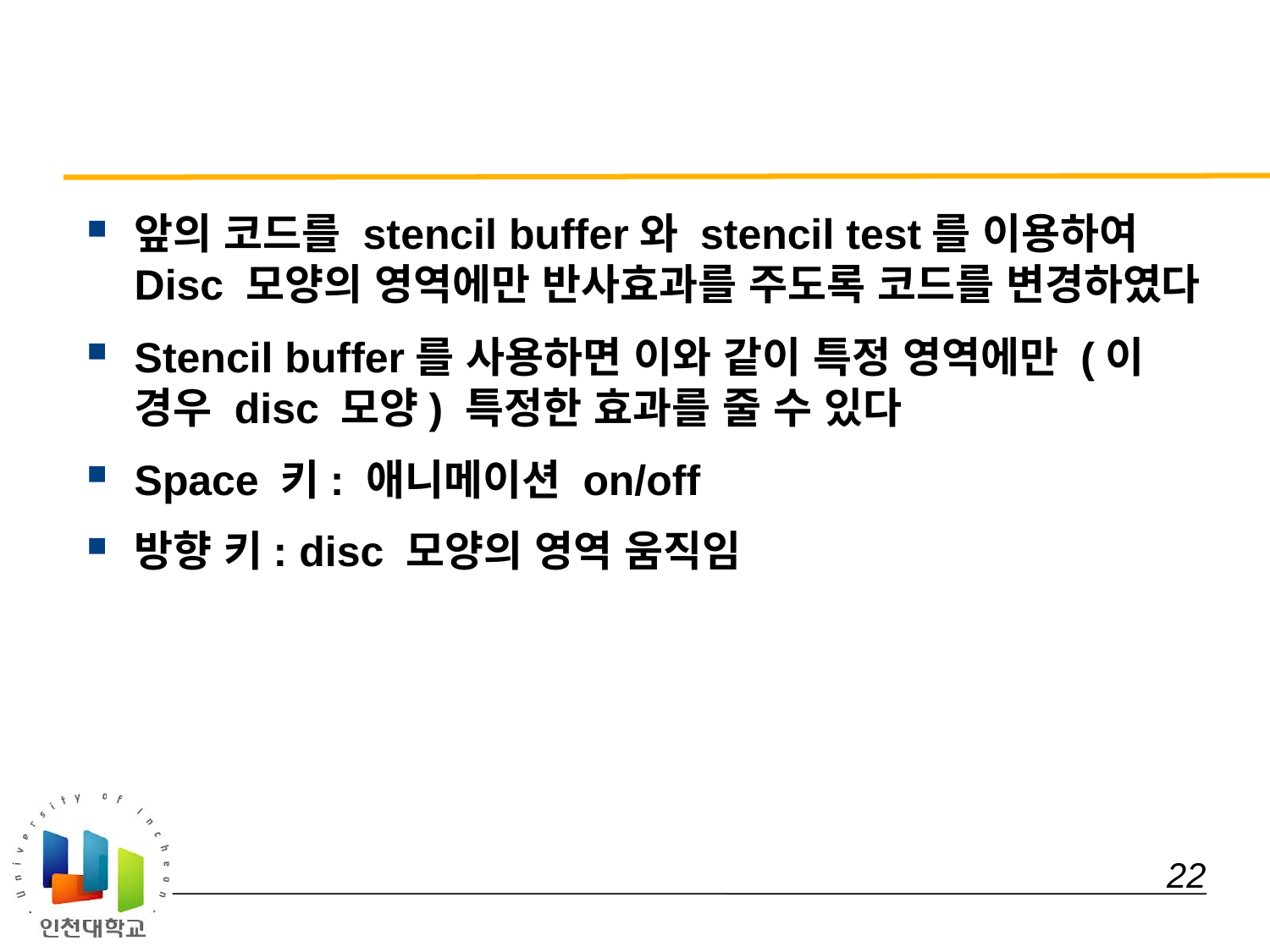

#
앞의 코드를 stencil buffer와 stencil test를 이용하여Disc 모양의 영역에만 반사효과를 주도록 코드를 변경하였다
Stencil buffer를 사용하면 이와 같이 특정 영역에만 (이 경우 disc 모양) 특정한 효과를 줄 수 있다
Space 키: 애니메이션 on/off
방향 키: disc 모양의 영역 움직임
 22